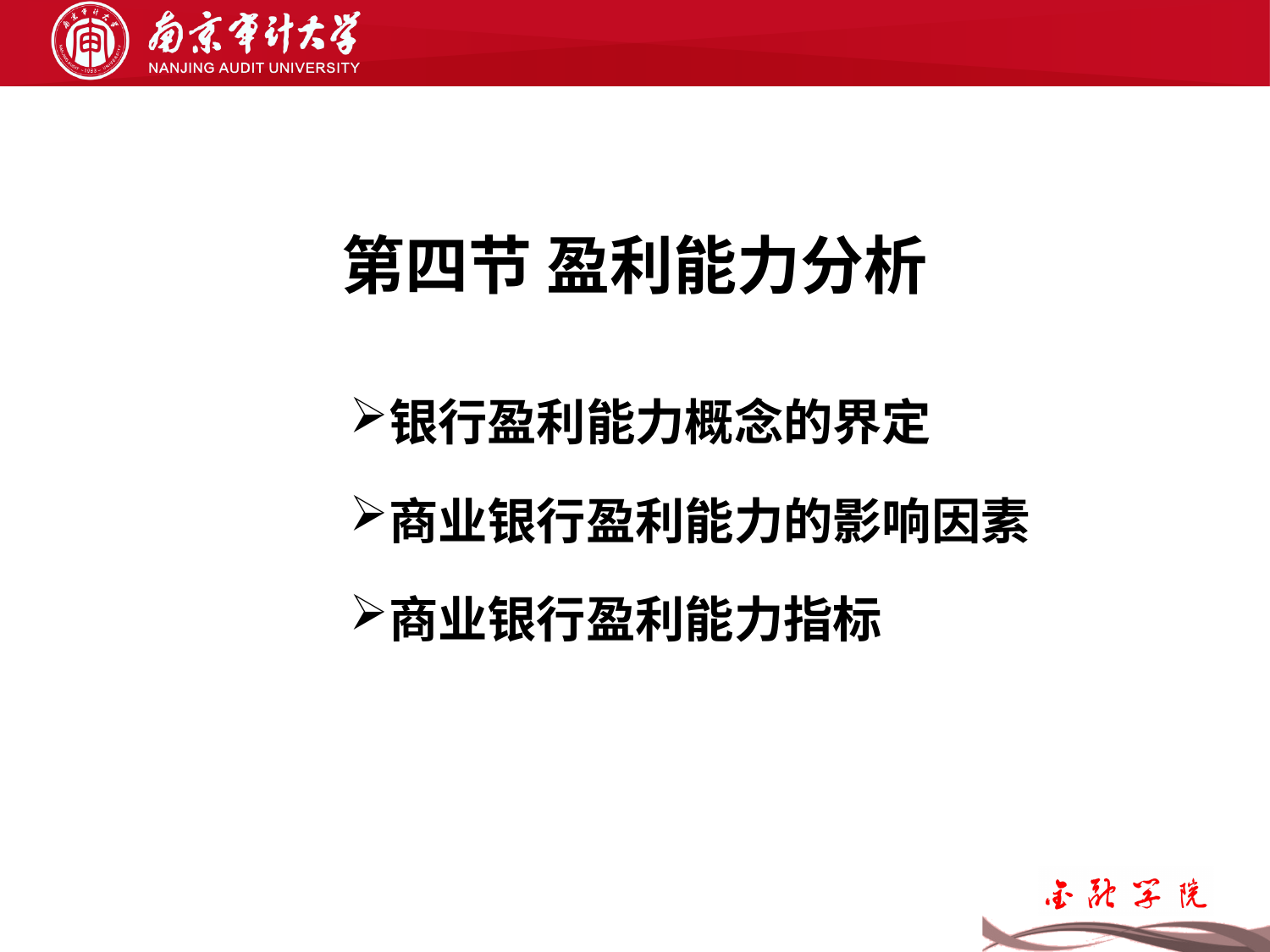

# 第四节 盈利能力分析

银行盈利能力概念的界定
商业银行盈利能力的影响因素
商业银行盈利能力指标